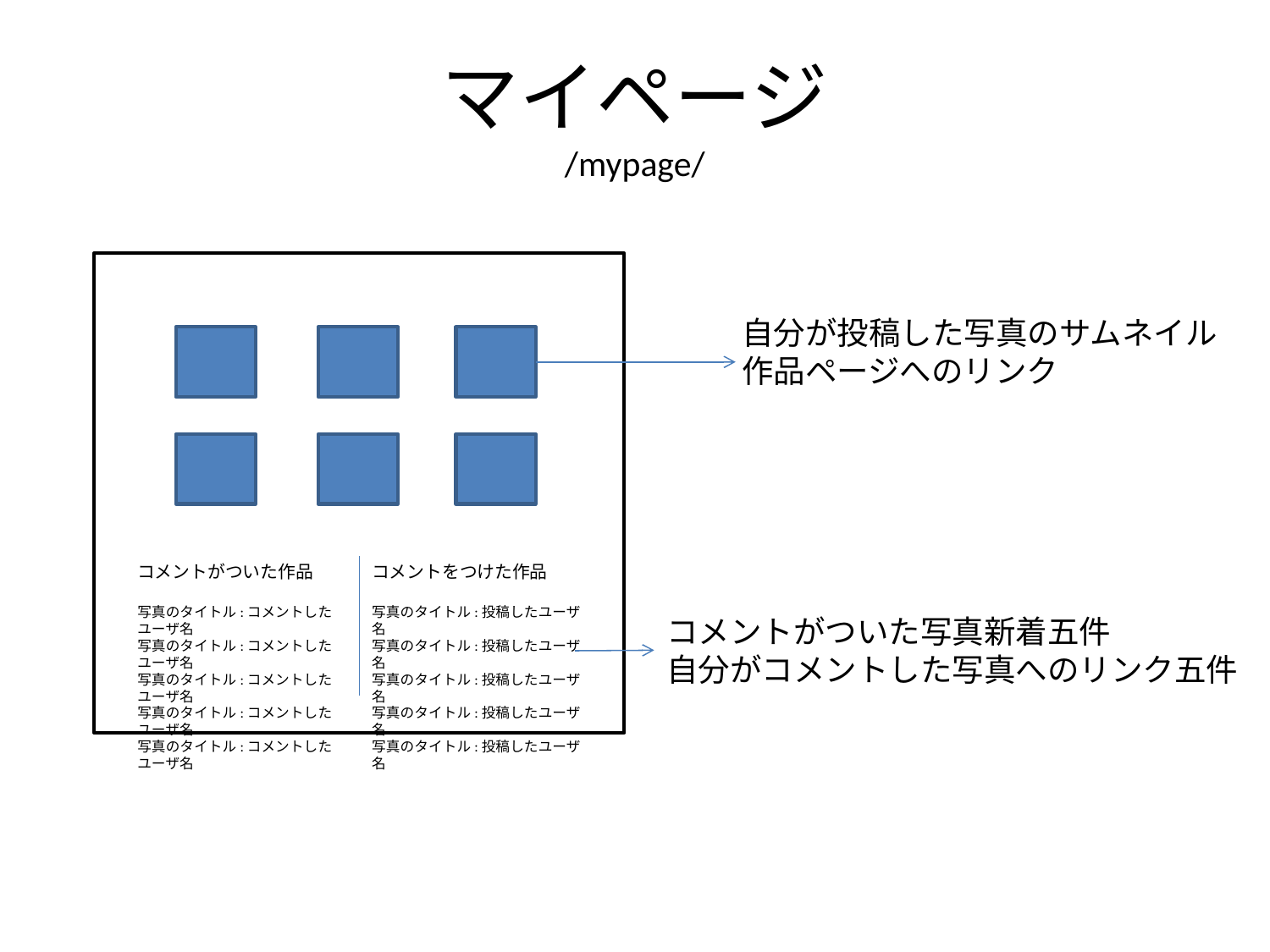

# マイページ /mypage/

自分が投稿した写真のサムネイル
作品ページへのリンク

コメントがついた作品

写真のタイトル:コメントしたユーザ名
写真のタイトル:コメントしたユーザ名
写真のタイトル:コメントしたユーザ名
写真のタイトル:コメントしたユーザ名
写真のタイトル:コメントしたユーザ名

コメントをつけた作品

写真のタイトル:投稿したユーザ名
写真のタイトル:投稿したユーザ名
写真のタイトル:投稿したユーザ名
写真のタイトル:投稿したユーザ名
写真のタイトル:投稿したユーザ名

コメントがついた写真新着五件
自分がコメントした写真へのリンク五件